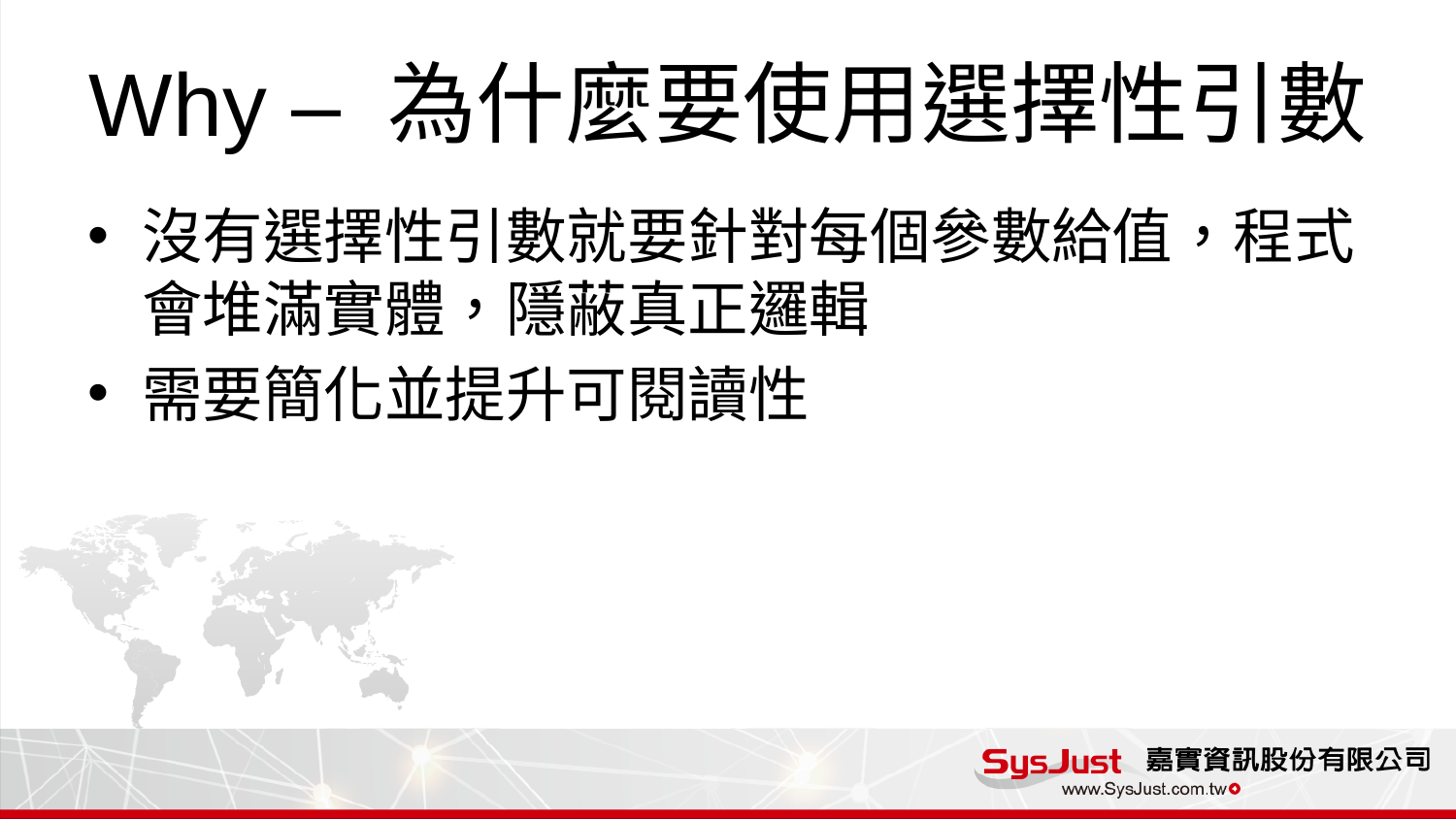

# Why – 為什麼要使用選擇性引數
沒有選擇性引數就要針對每個參數給值，程式會堆滿實體，隱蔽真正邏輯
需要簡化並提升可閱讀性